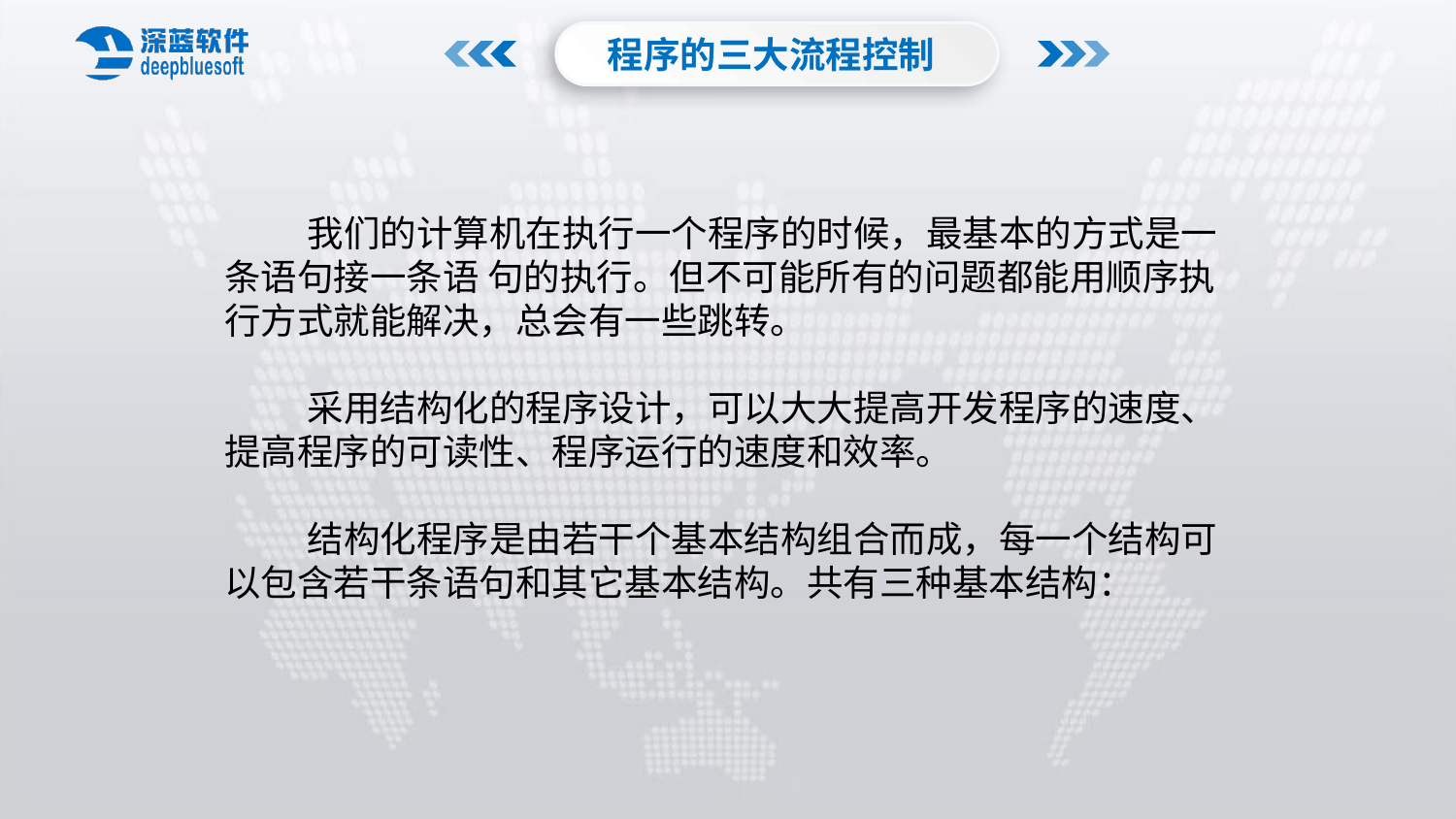

程序的三大流程控制

         我们的计算机在执行一个程序的时候，最基本的方式是一条语句接一条语 句的执行。但不可能所有的问题都能用顺序执行方式就能解决，总会有一些跳转。

         采用结构化的程序设计，可以大大提高开发程序的速度、提高程序的可读性、程序运行的速度和效率。

         结构化程序是由若干个基本结构组合而成，每一个结构可以包含若干条语句和其它基本结构。共有三种基本结构：